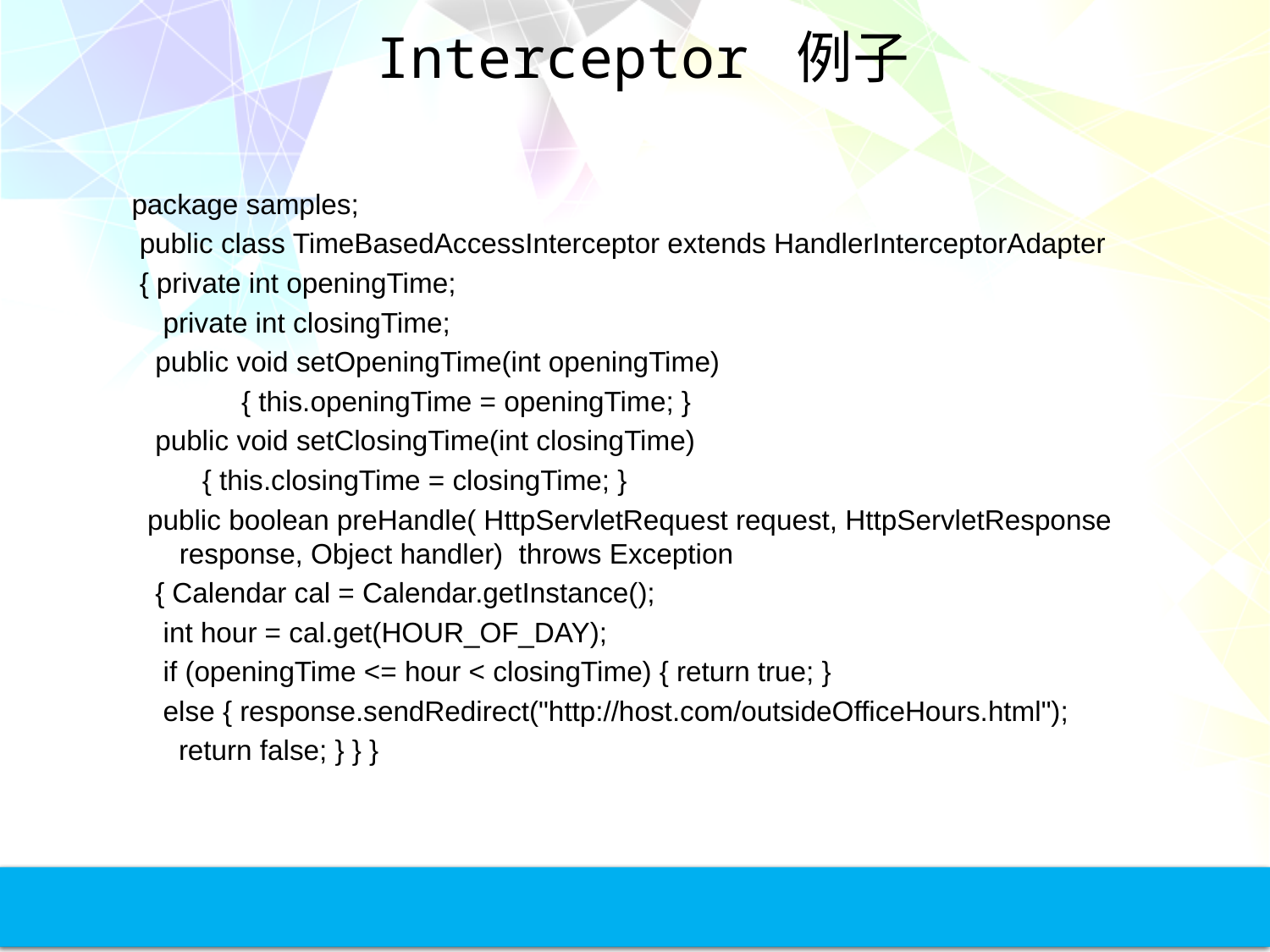

# Interceptor 例子
package samples;
 public class TimeBasedAccessInterceptor extends HandlerInterceptorAdapter
 { private int openingTime;
    private int closingTime;
   public void setOpeningTime(int openingTime)
              { this.openingTime = openingTime; }
   public void setClosingTime(int closingTime)
         { this.closingTime = closingTime; }
  public boolean preHandle( HttpServletRequest request, HttpServletResponse response, Object handler)  throws Exception
   { Calendar cal = Calendar.getInstance();
    int hour = cal.get(HOUR_OF_DAY);
    if (openingTime <= hour < closingTime) { return true; }
    else { response.sendRedirect("http://host.com/outsideOfficeHours.html");
      return false; } } }